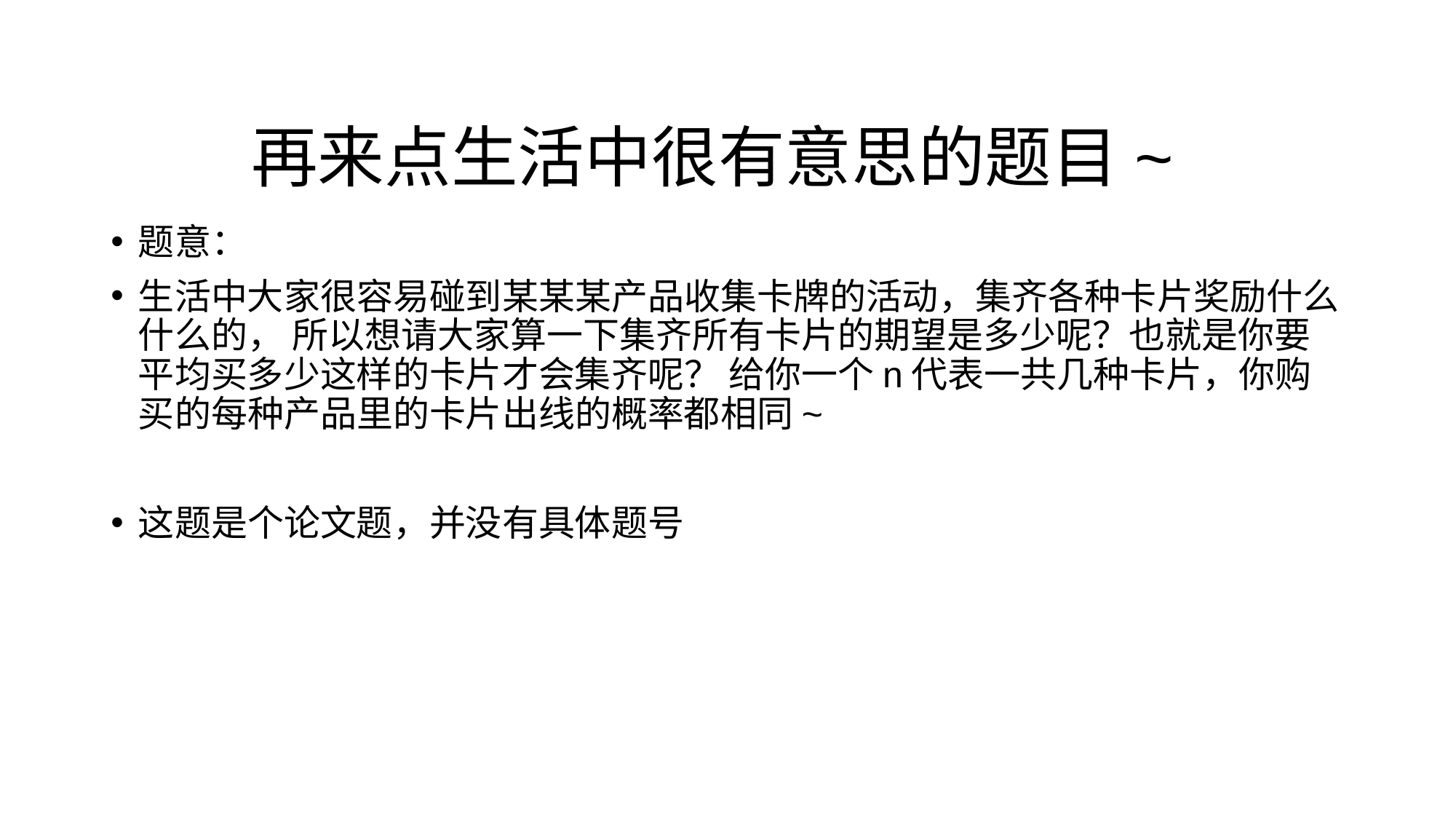

# 再来点生活中很有意思的题目~
题意：
生活中大家很容易碰到某某某产品收集卡牌的活动，集齐各种卡片奖励什么什么的， 所以想请大家算一下集齐所有卡片的期望是多少呢？也就是你要平均买多少这样的卡片才会集齐呢？ 给你一个n代表一共几种卡片，你购买的每种产品里的卡片出线的概率都相同~

这题是个论文题，并没有具体题号